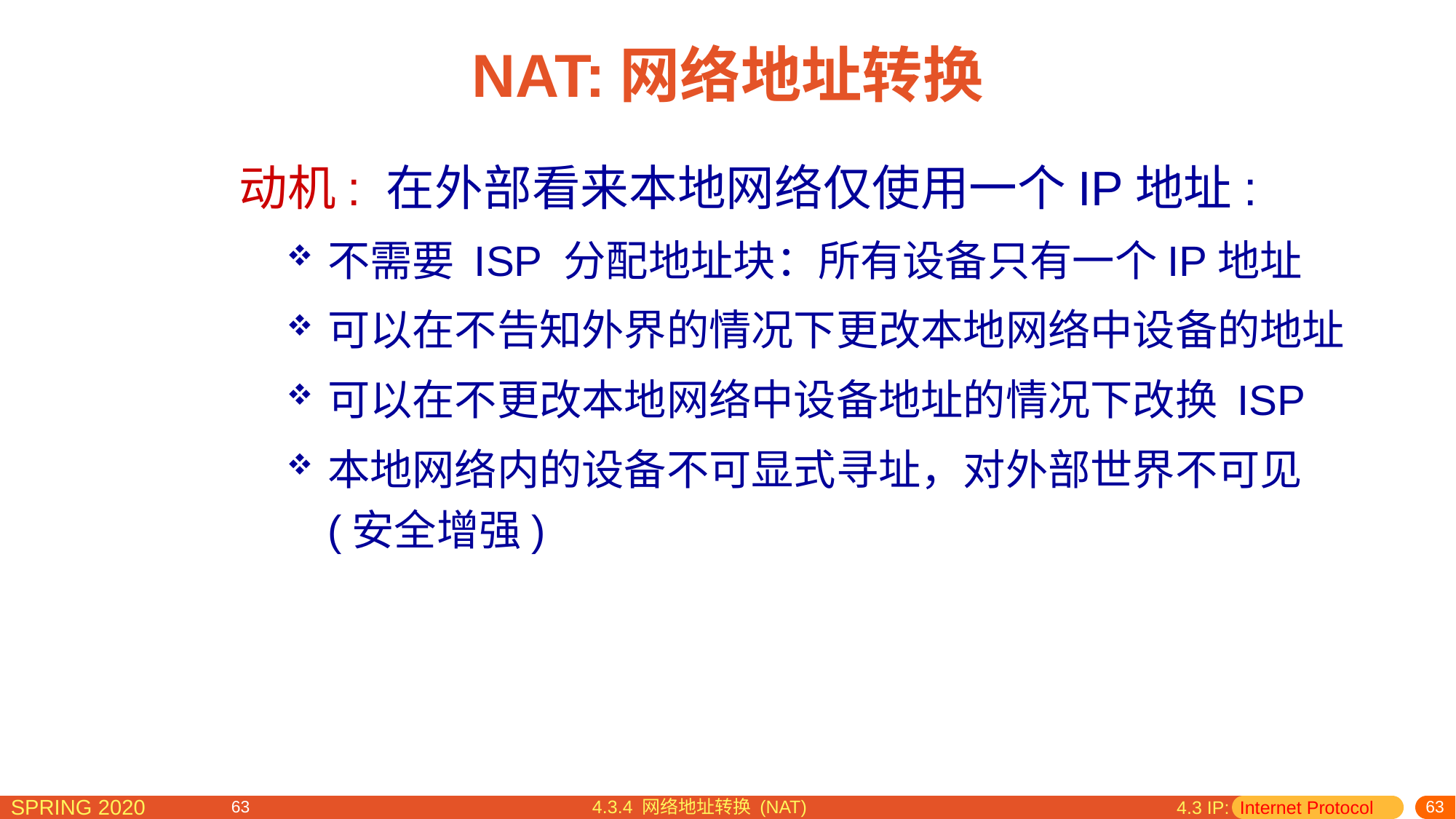

# NAT:网络地址转换
动机: 在外部看来本地网络仅使用一个IP地址:
不需要 ISP 分配地址块：所有设备只有一个IP地址
可以在不告知外界的情况下更改本地网络中设备的地址
可以在不更改本地网络中设备地址的情况下改换 ISP
本地网络内的设备不可显式寻址，对外部世界不可见(安全增强)

4.3.4 网络地址转换 (NAT)
4.3 IP:  Internet Protocol